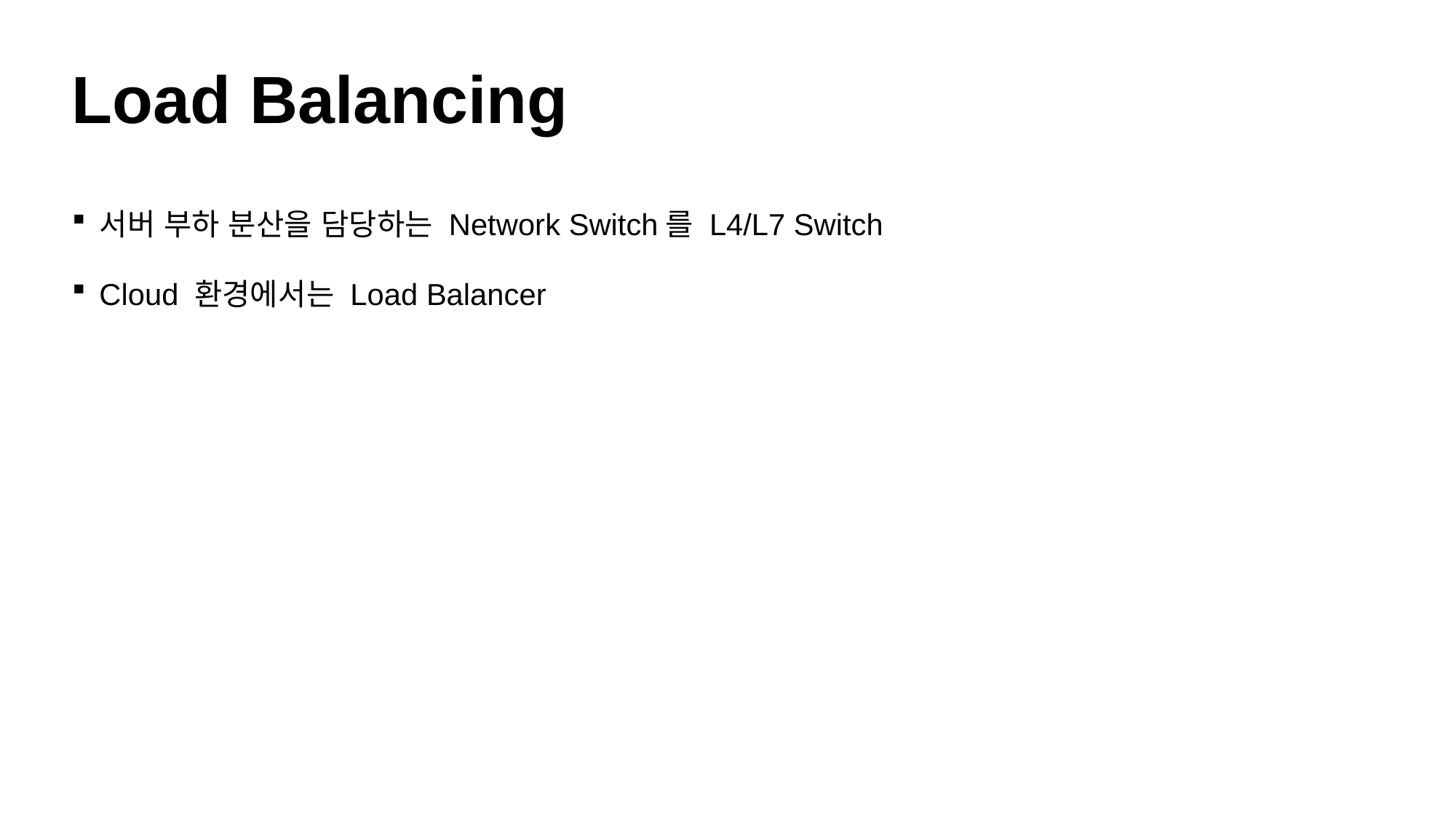

# Load Balancing
서버 부하 분산을 담당하는 Network Switch를 L4/L7 Switch
Cloud 환경에서는 Load Balancer